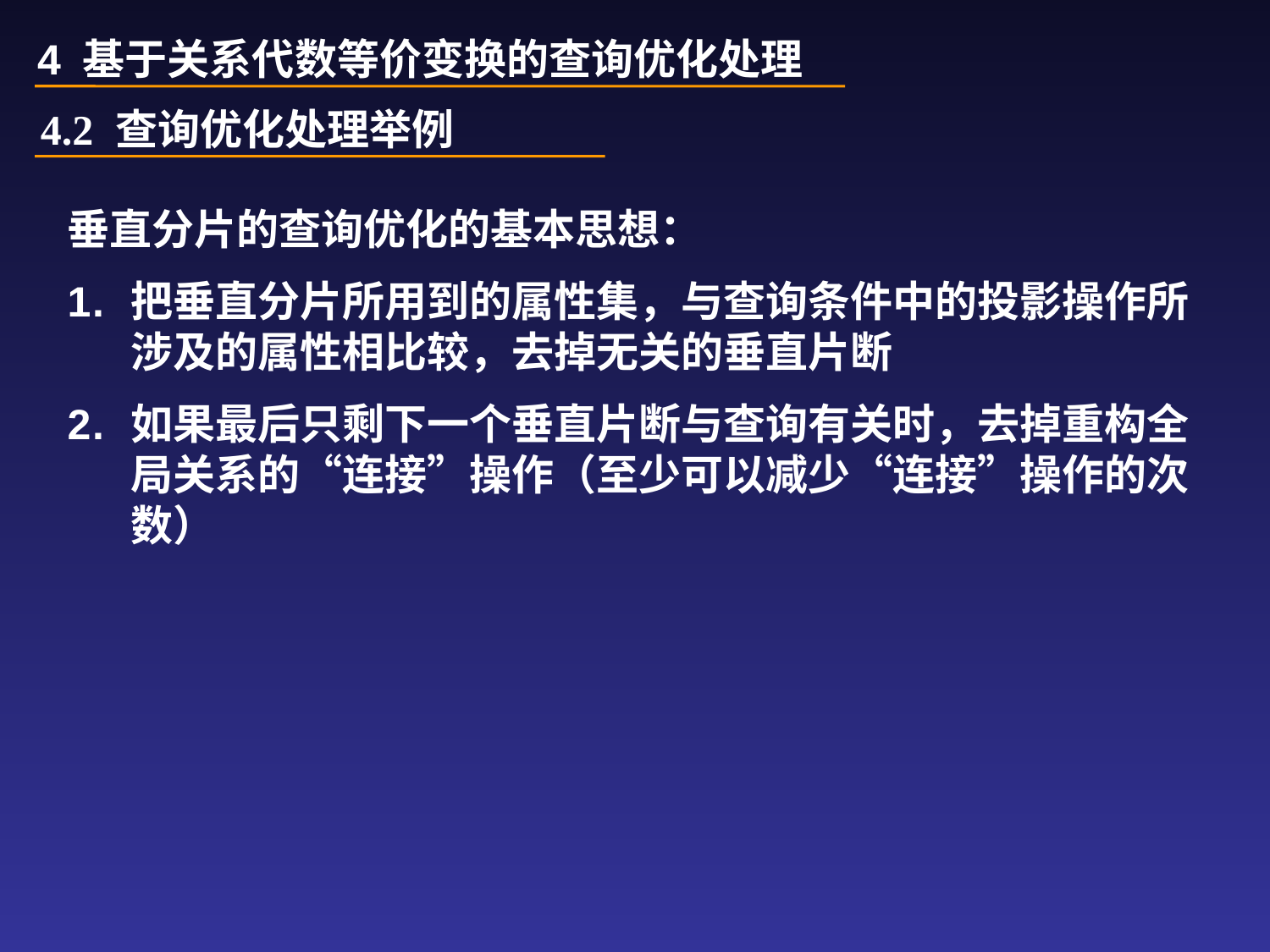

4 基于关系代数等价变换的查询优化处理

4.2 查询优化处理举例

垂直分片的查询优化的基本思想：
把垂直分片所用到的属性集，与查询条件中的投影操作所涉及的属性相比较，去掉无关的垂直片断
如果最后只剩下一个垂直片断与查询有关时，去掉重构全局关系的“连接”操作（至少可以减少“连接”操作的次数）